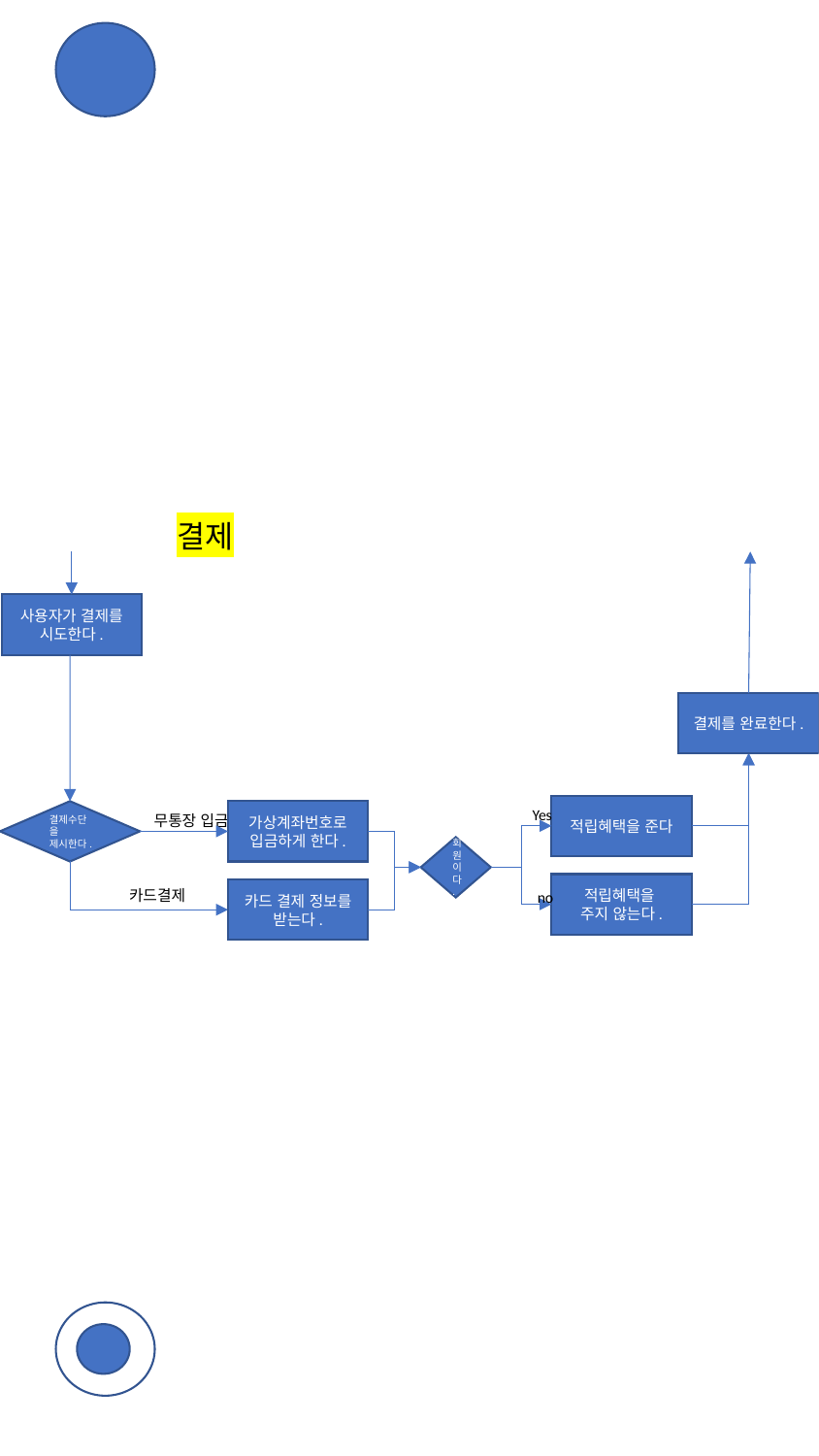

결제
사용자가 결제를 시도한다.
결제를 완료한다.
적립혜택을 준다
 Yes
결제수단을 제시한다.
가상계좌번호로 입금하게 한다.
무통장 입금
회원이다.
적립혜택을
주지 않는다.
카드결제
카드 결제 정보를 받는다.
 no